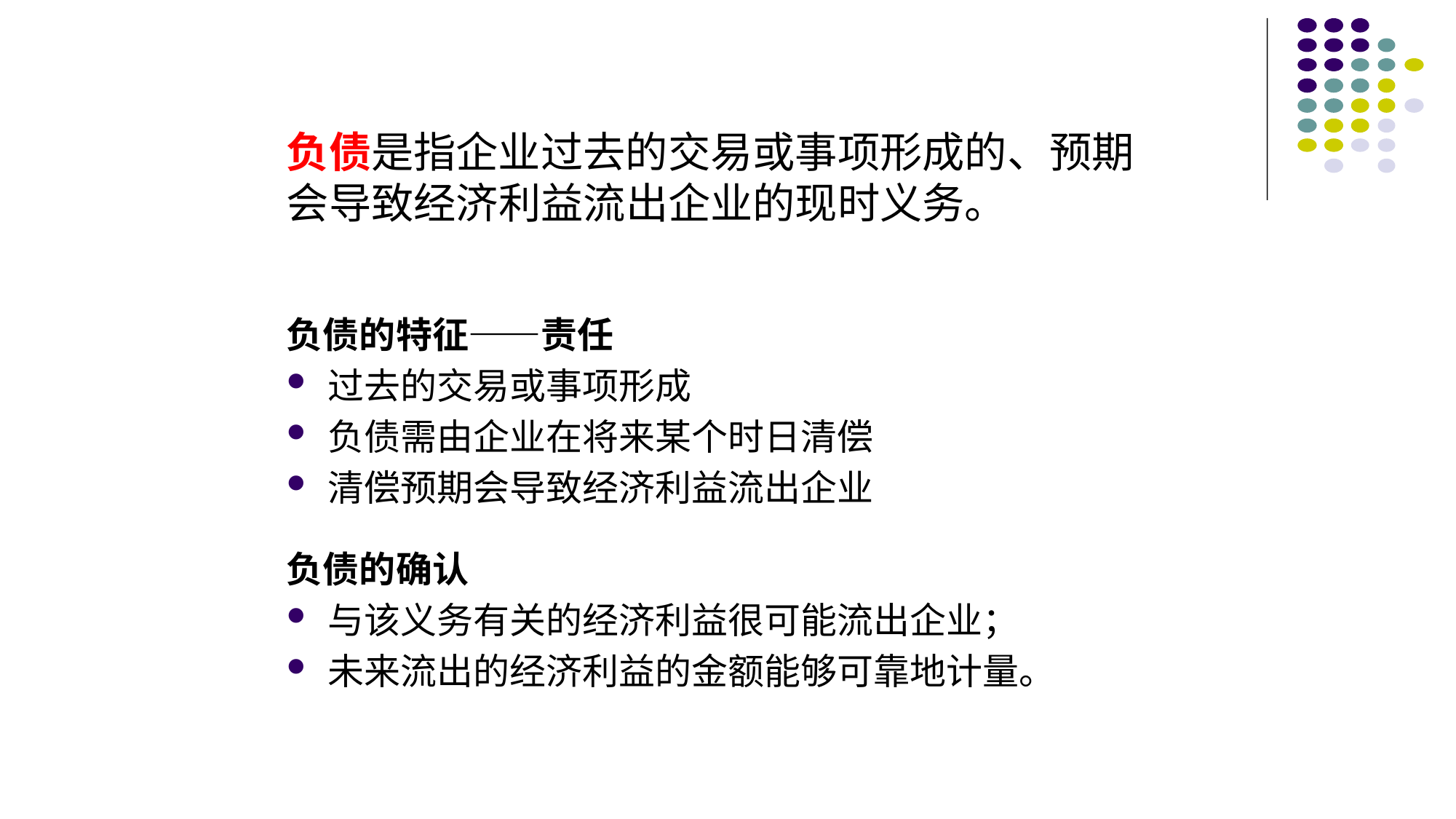

负债是指企业过去的交易或事项形成的、预期会导致经济利益流出企业的现时义务。
负债的特征——责任
过去的交易或事项形成
负债需由企业在将来某个时日清偿
清偿预期会导致经济利益流出企业
负债的确认
与该义务有关的经济利益很可能流出企业；
未来流出的经济利益的金额能够可靠地计量。